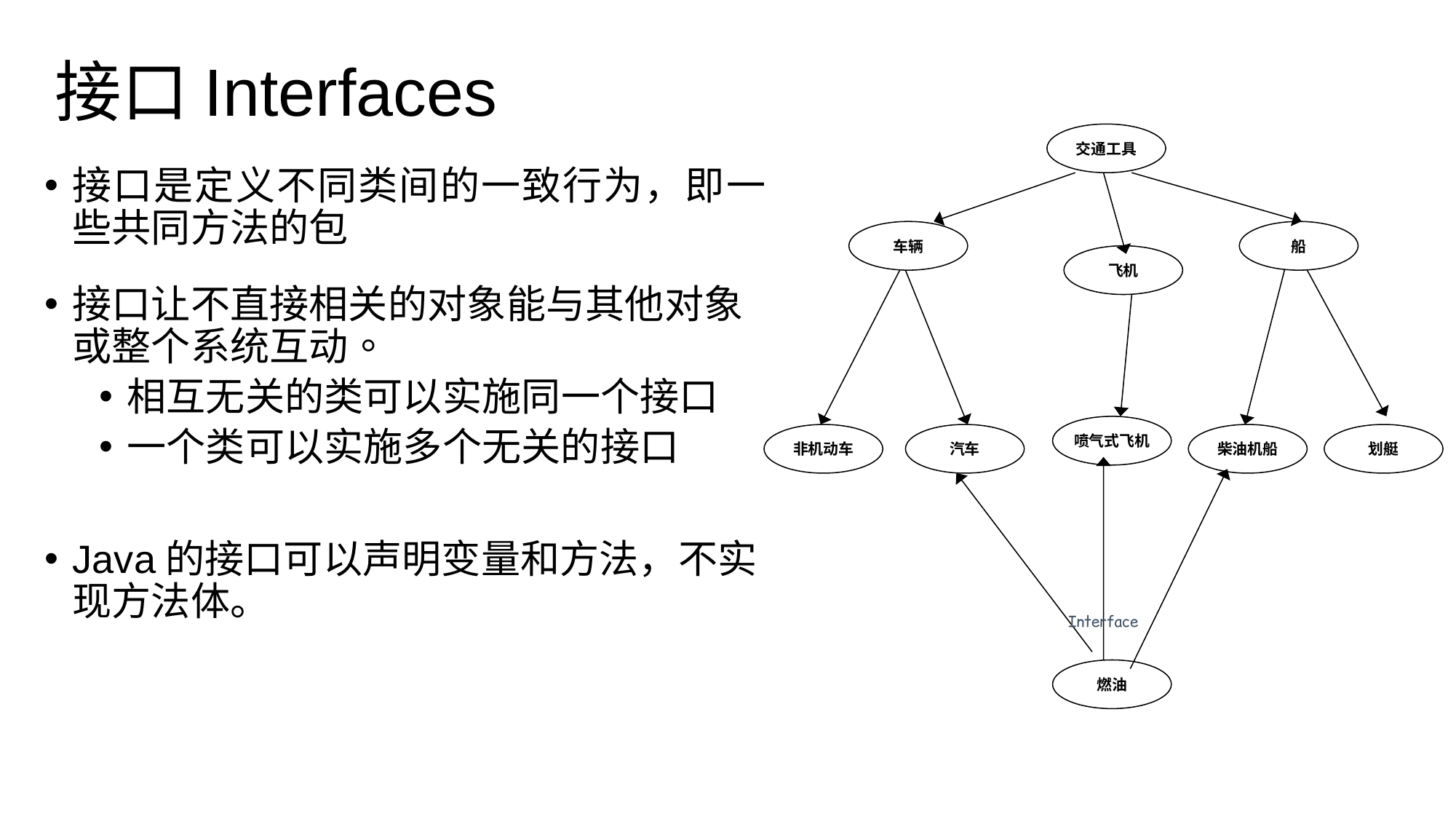

# 接口Interfaces
交通工具

车辆
船
飞机

喷气式飞机
非机动车
汽车
柴油机船
划艇

Interface
燃油
接口是定义不同类间的一致行为，即一些共同方法的包
接口让不直接相关的对象能与其他对象或整个系统互动。
相互无关的类可以实施同一个接口
一个类可以实施多个无关的接口

Java的接口可以声明变量和方法，不实现方法体。